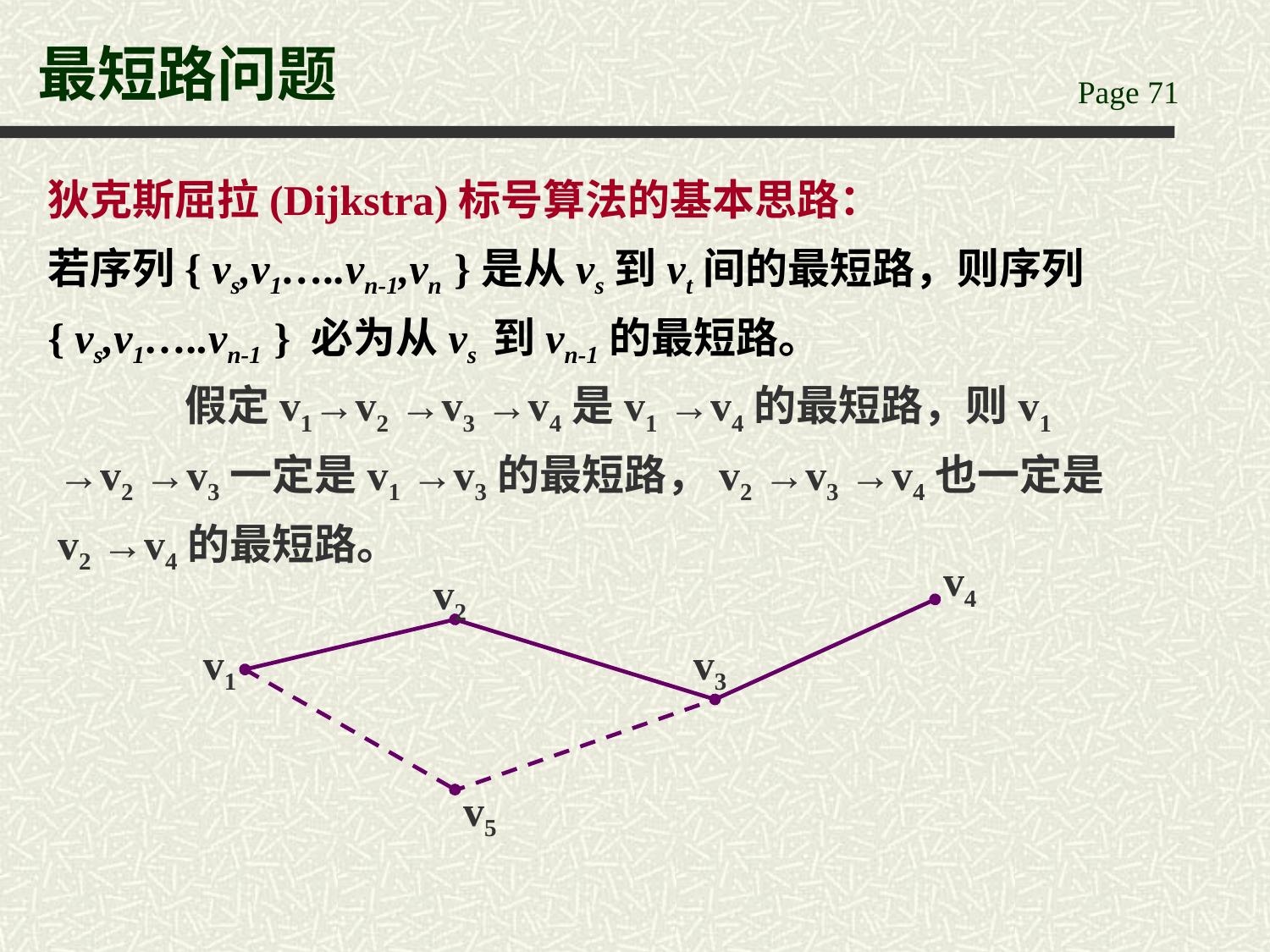

# 最短路问题
狄克斯屈拉(Dijkstra)标号算法的基本思路：
若序列{ vs,v1…..vn-1,vn  }是从vs到vt间的最短路，则序列{ vs,v1…..vn-1  } 必为从vs 到vn-1的最短路。
	假定v1→v2 →v3 →v4是v1 →v4的最短路，则v1 →v2 →v3一定是v1 →v3的最短路，v2 →v3 →v4也一定是v2 →v4的最短路。
v4
v2

v1

v3

v5